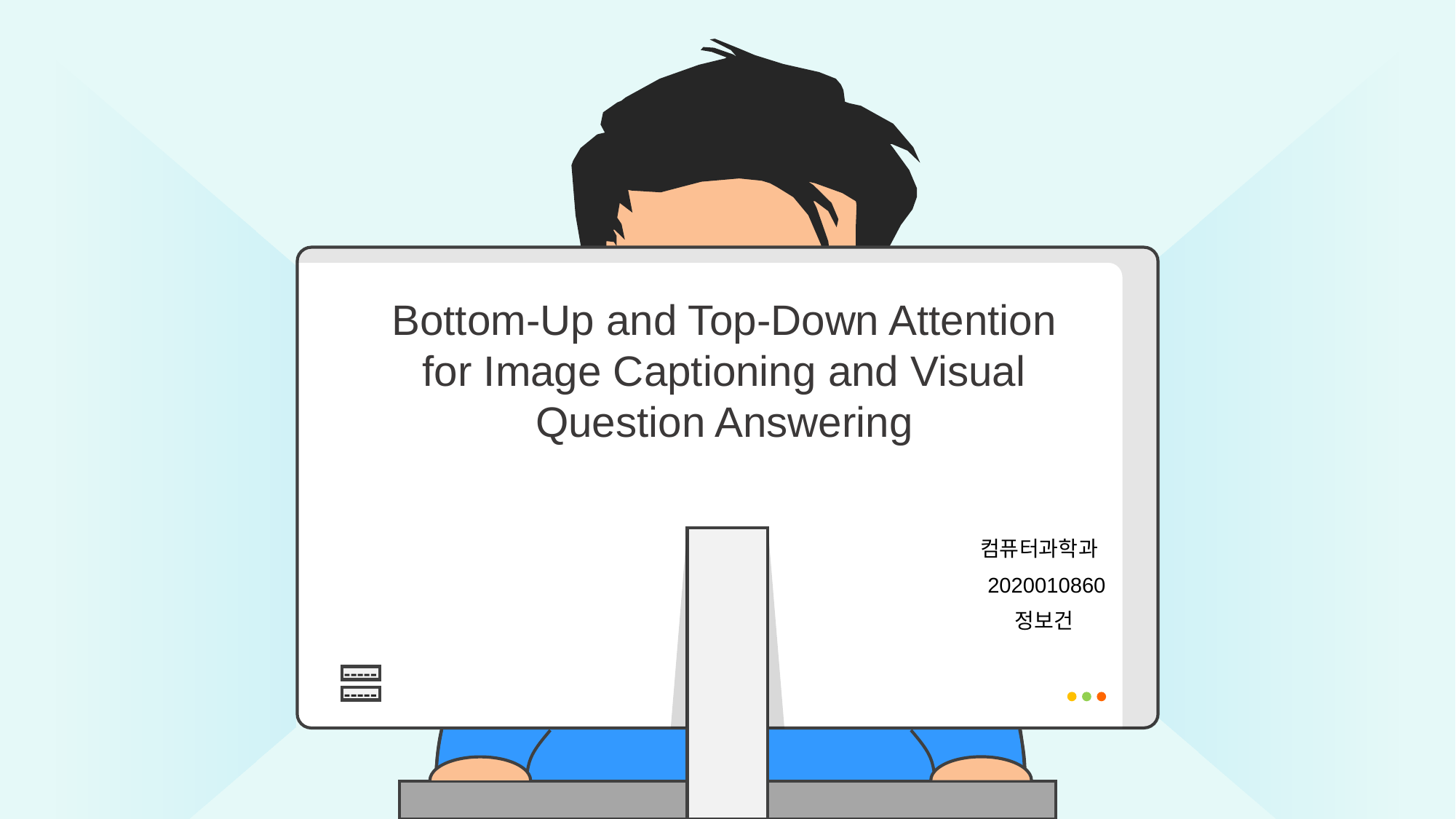

Bottom-Up and Top-Down Attention for Image Captioning and Visual Question Answering

컴퓨터과학과
2020010860
정보건